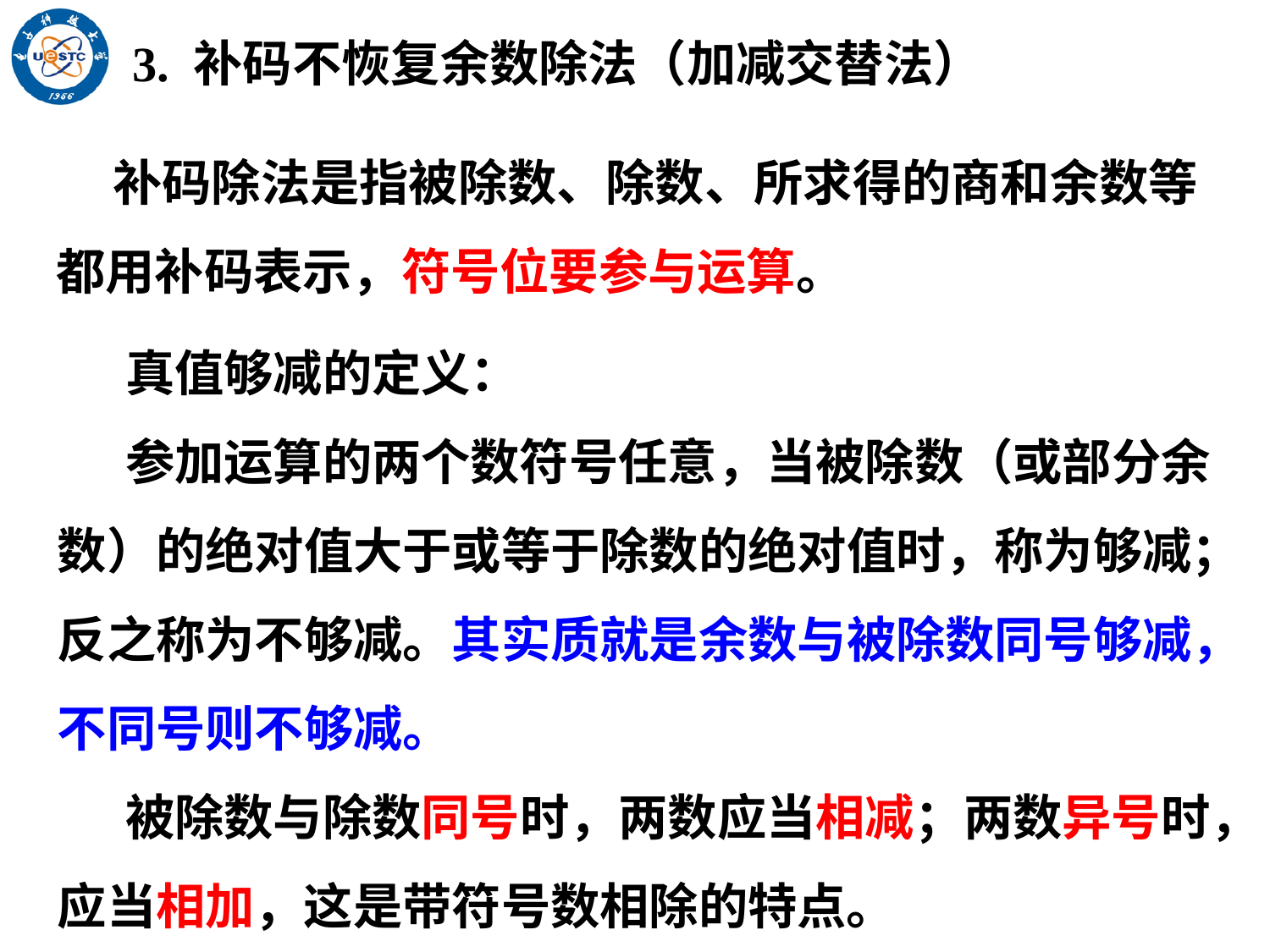

3. 补码不恢复余数除法（加减交替法）
    补码除法是指被除数、除数、所求得的商和余数等都用补码表示，符号位要参与运算。
     真值够减的定义：
     参加运算的两个数符号任意，当被除数（或部分余数）的绝对值大于或等于除数的绝对值时，称为够减；反之称为不够减。其实质就是余数与被除数同号够减，不同号则不够减。
     被除数与除数同号时，两数应当相减；两数异号时，应当相加，这是带符号数相除的特点。